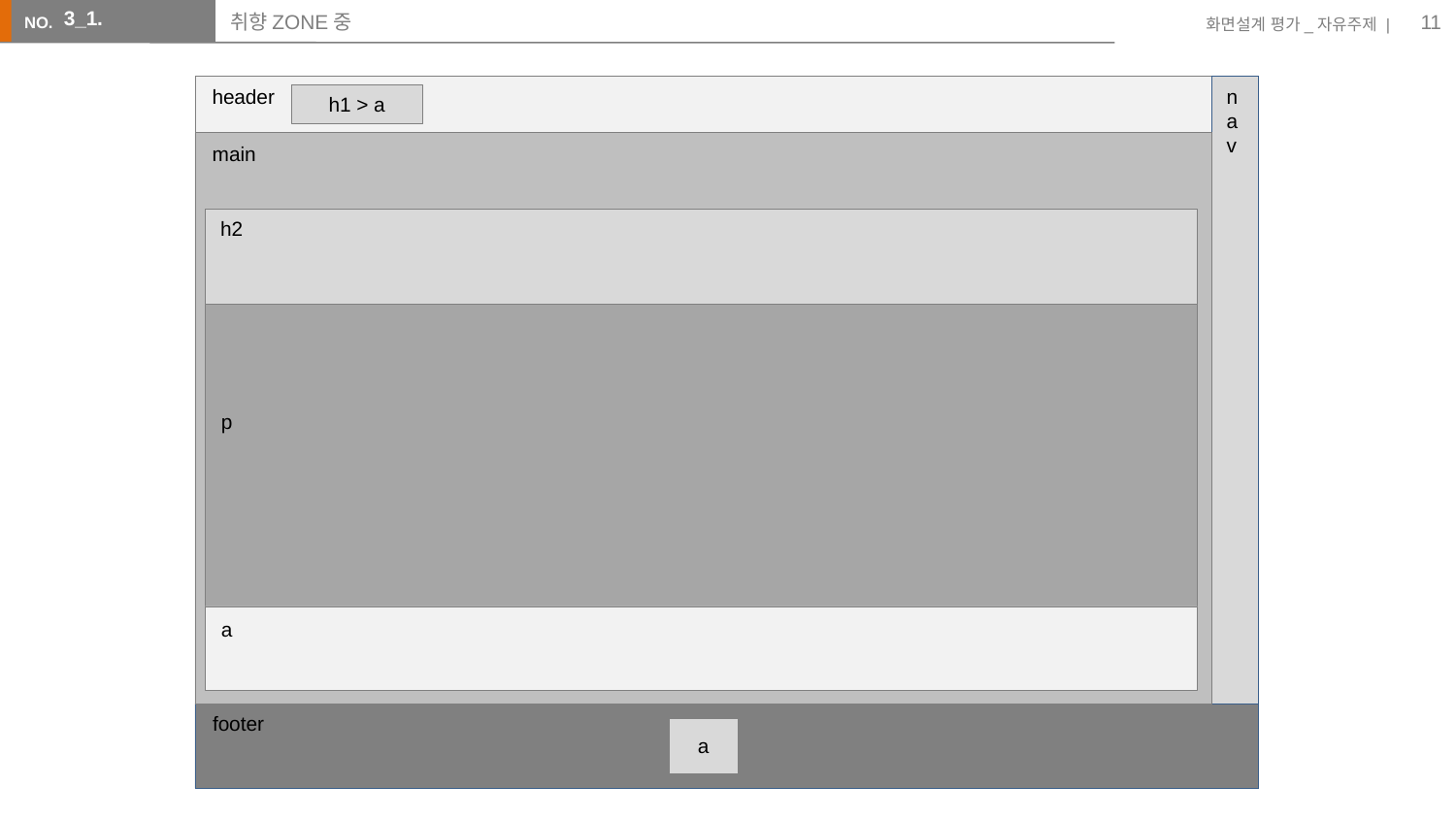

11
3_1.
# 취향ZONE중

header
nav

h1 > a

main
h2

p

a
footer

a